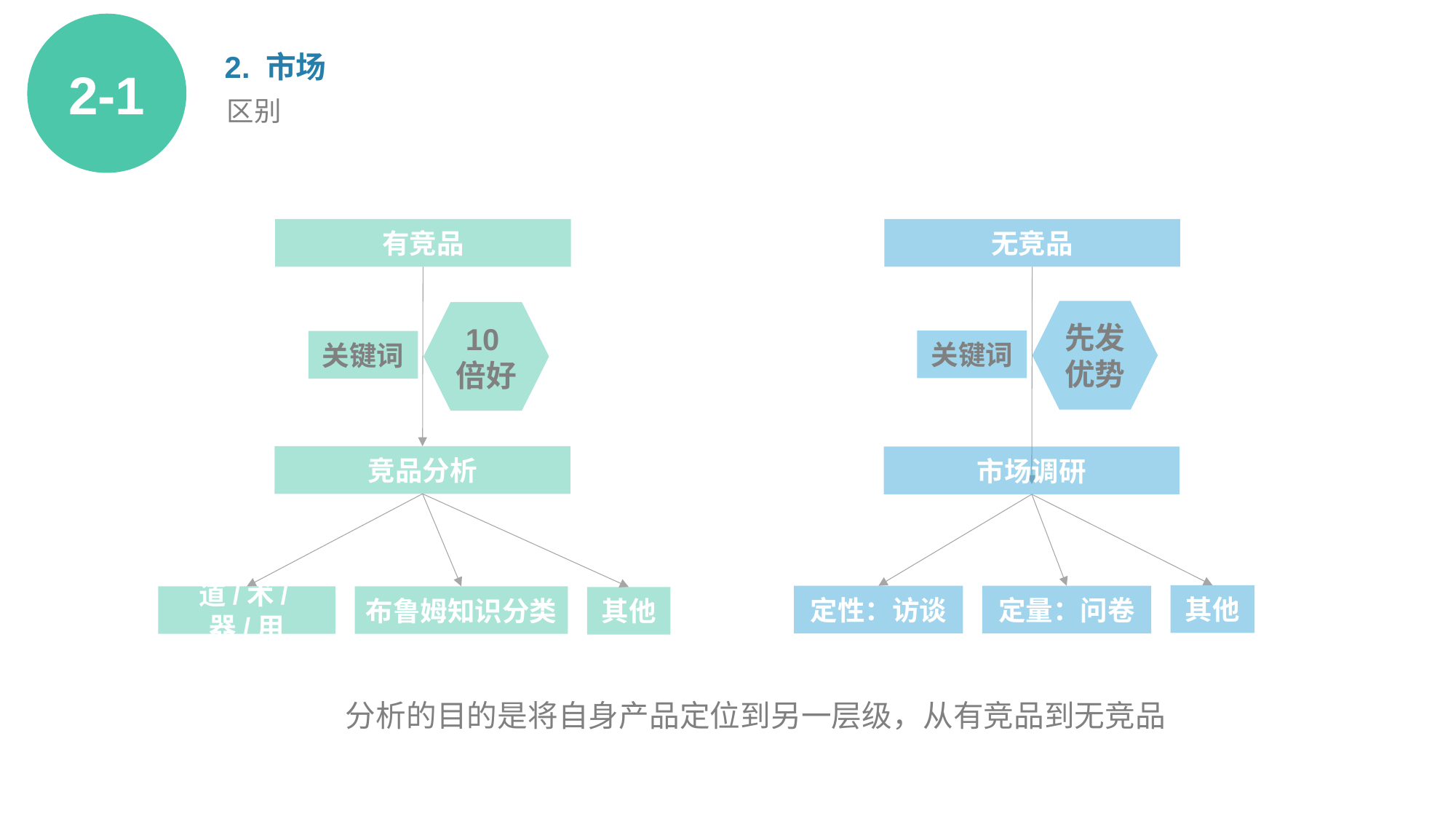

2-1
2. 市场
区别
有竞品
无竞品
先发优势
10倍好
关键词
关键词
竞品分析
市场调研
其他
定性：访谈
定量：问卷
道/术/器/用
布鲁姆知识分类
其他
分析的目的是将自身产品定位到另一层级，从有竞品到无竞品